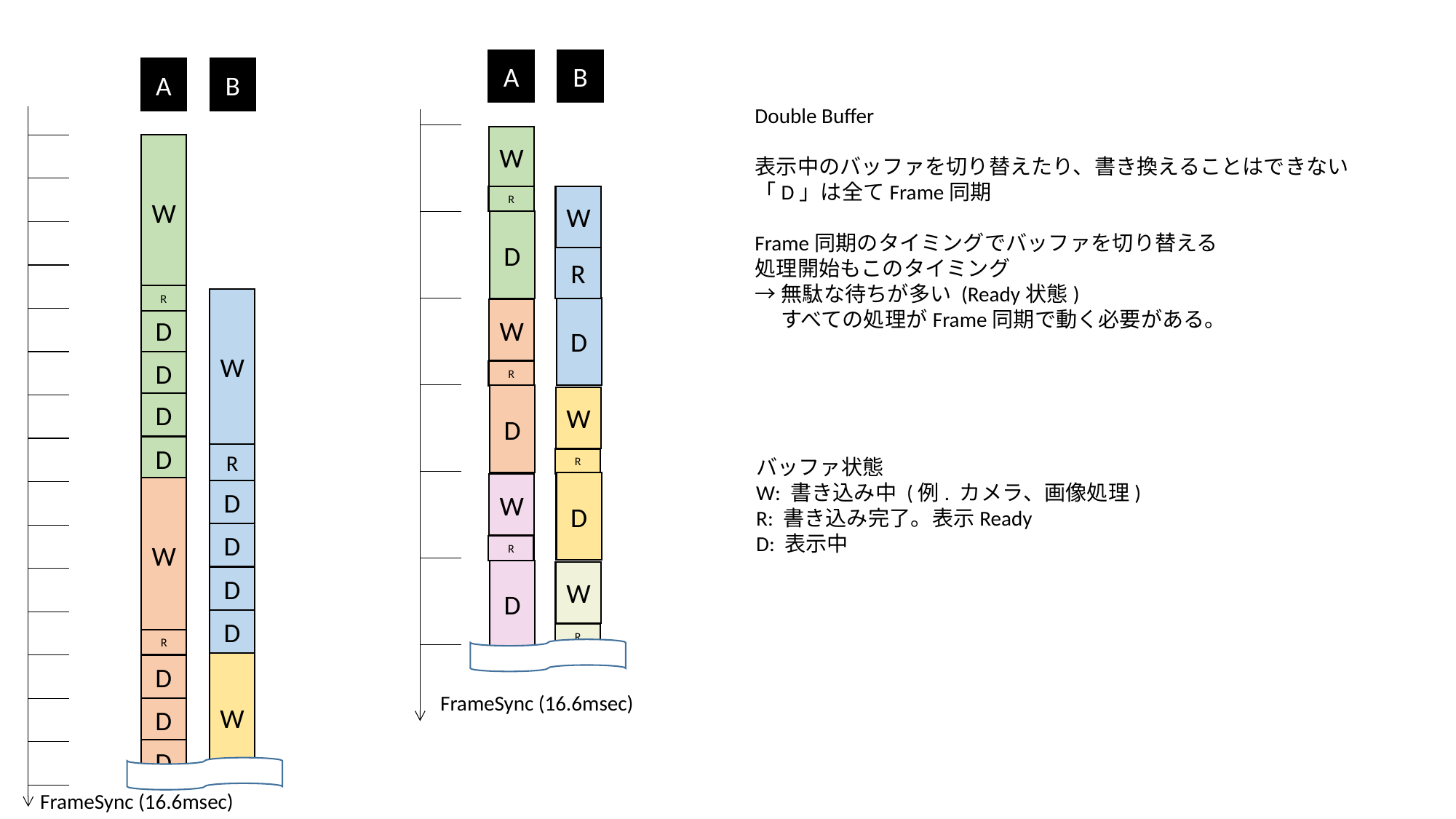

A
B
A
B
Double Buffer

表示中のバッファを切り替えたり、書き換えることはできない
「D」は全てFrame同期

Frame同期のタイミングでバッファを切り替える
処理開始もこのタイミング
→無駄な待ちが多い (Ready状態)
　 すべての処理がFrame同期で動く必要がある。

W
W
R
W
D
R
R
W
D
W
D
D
R
D
W
D
D
R
バッファ状態
W: 書き込み中 (例. カメラ、画像処理)
R: 書き込み完了。表示Ready
D: 表示中
R
D
W
W
D
D
R
D
W
D
D
R
R

W
D
FrameSync (16.6msec)
D
D

FrameSync (16.6msec)